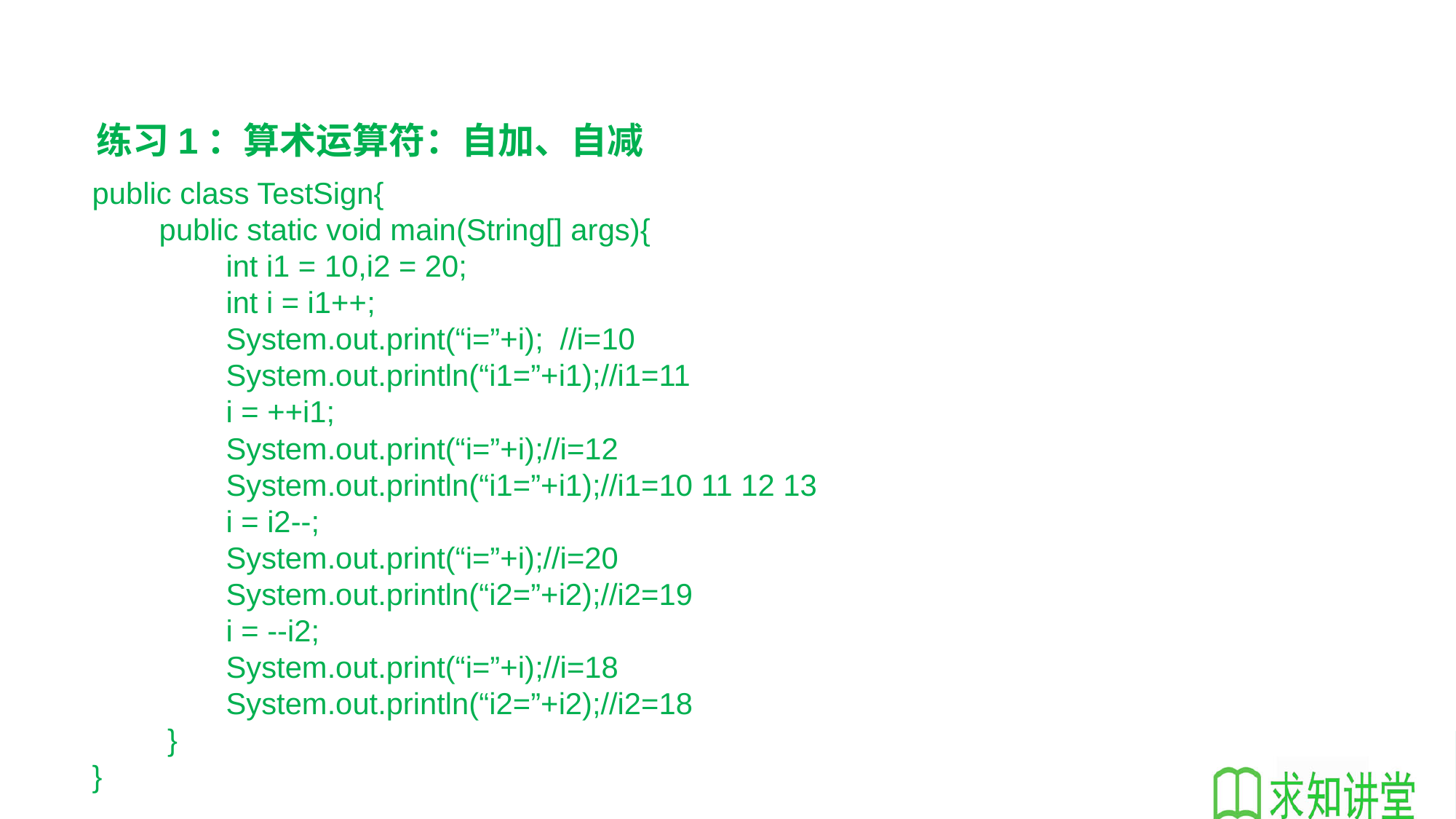

练习1：算术运算符：自加、自减
public class TestSign{
        public static void main(String[] args){
                int i1 = 10,i2 = 20;
                int i = i1++;
                System.out.print(“i=”+i);  //i=10
                System.out.println(“i1=”+i1);//i1=11
                i = ++i1;
                System.out.print(“i=”+i);//i=12
                System.out.println(“i1=”+i1);//i1=10 11 12 13
                i = i2--;
                System.out.print(“i=”+i);//i=20
                System.out.println(“i2=”+i2);//i2=19
                i = --i2;
                System.out.print(“i=”+i);//i=18
                System.out.println(“i2=”+i2);//i2=18
         }
}